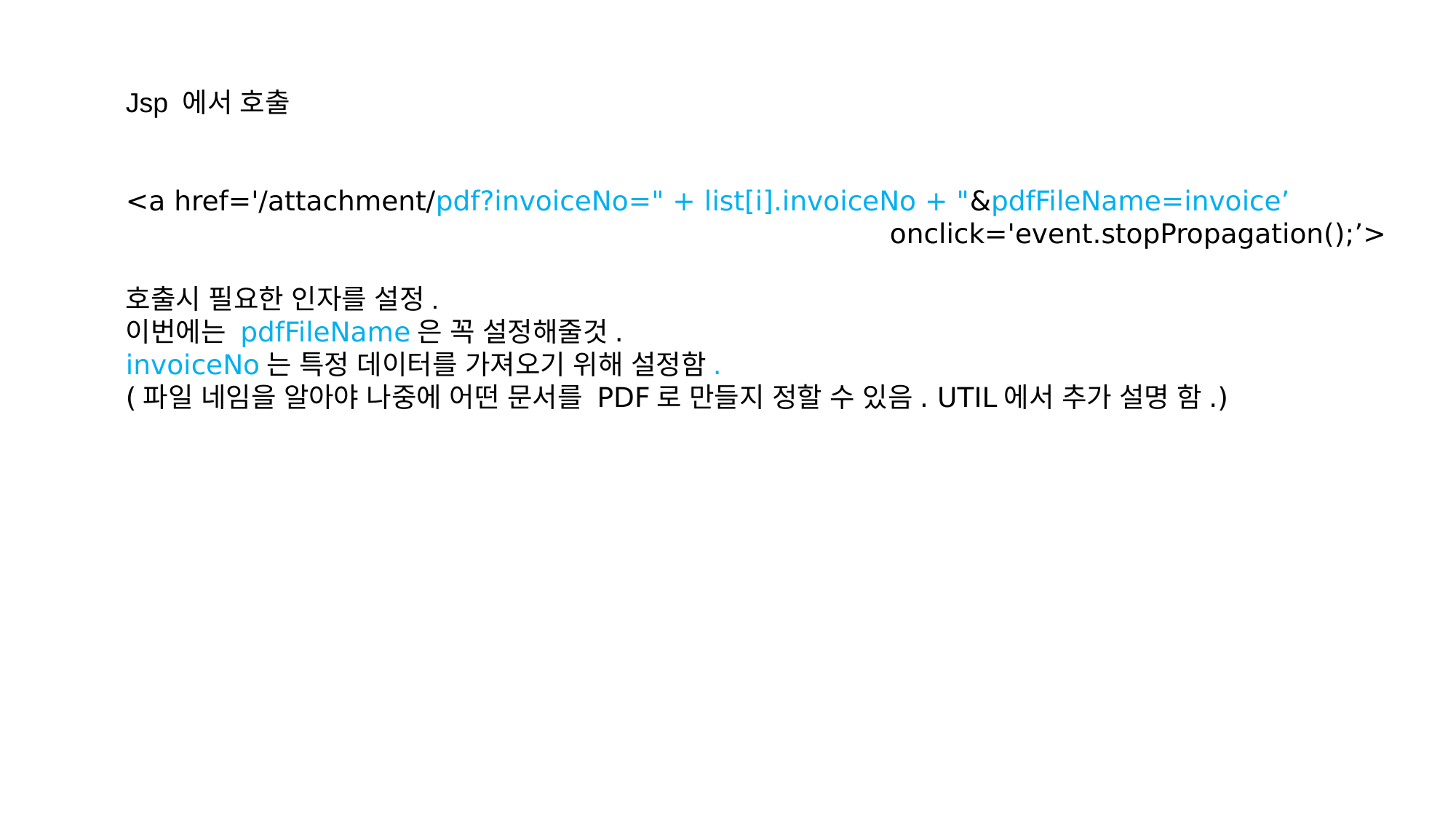

Jsp 에서 호출

<a href='/attachment/pdf?invoiceNo=" + list[i].invoiceNo + "&pdfFileName=invoice’
							onclick='event.stopPropagation();’>

호출시 필요한 인자를 설정.
이번에는 pdfFileName은 꼭 설정해줄것.
invoiceNo는 특정 데이터를 가져오기 위해 설정함.
(파일 네임을 알아야 나중에 어떤 문서를 PDF로 만들지 정할 수 있음. UTIL에서 추가 설명 함.)